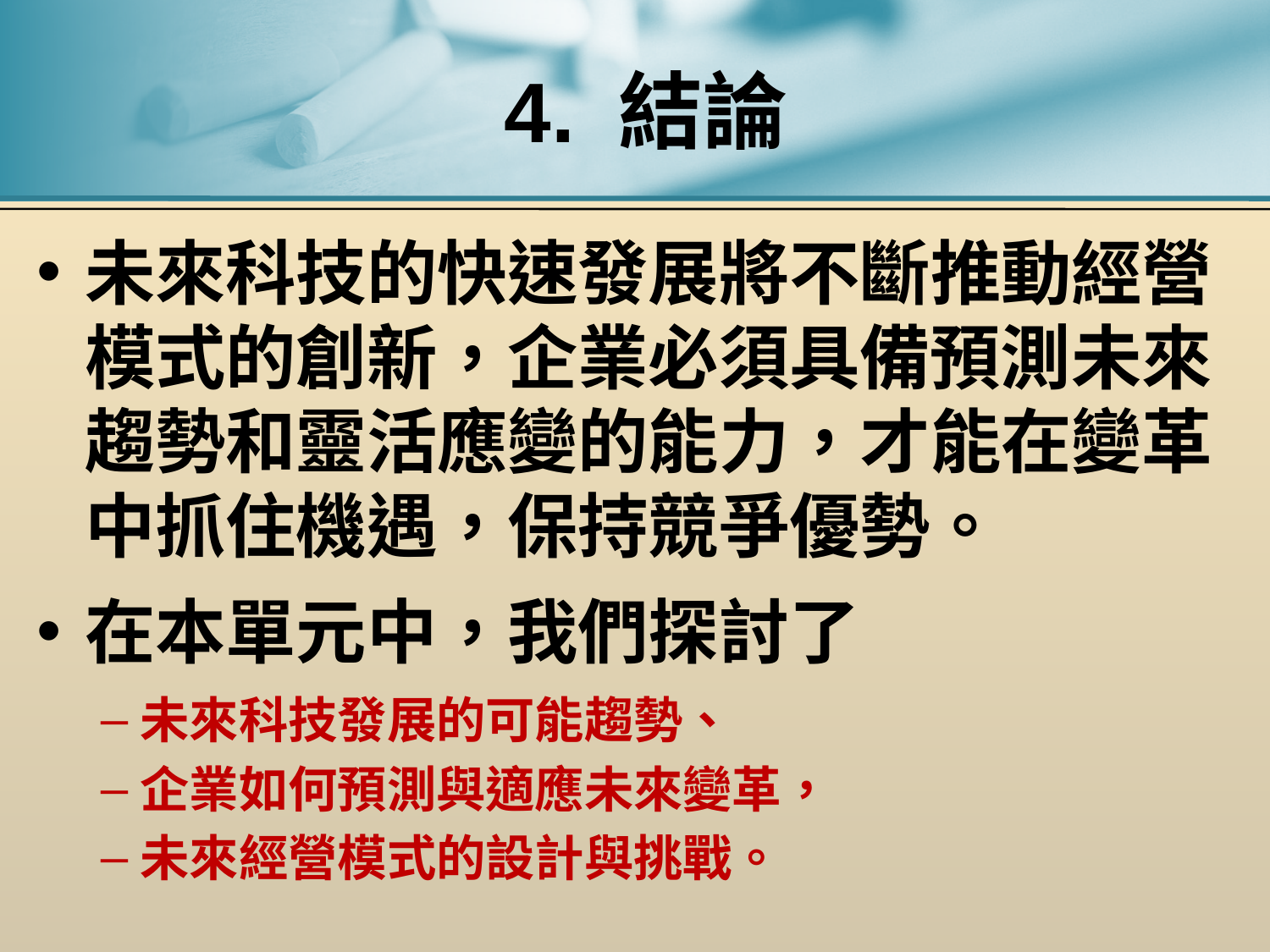

# 4. 結論
未來科技的快速發展將不斷推動經營模式的創新，企業必須具備預測未來趨勢和靈活應變的能力，才能在變革中抓住機遇，保持競爭優勢。
在本單元中，我們探討了
未來科技發展的可能趨勢、
企業如何預測與適應未來變革，
未來經營模式的設計與挑戰。